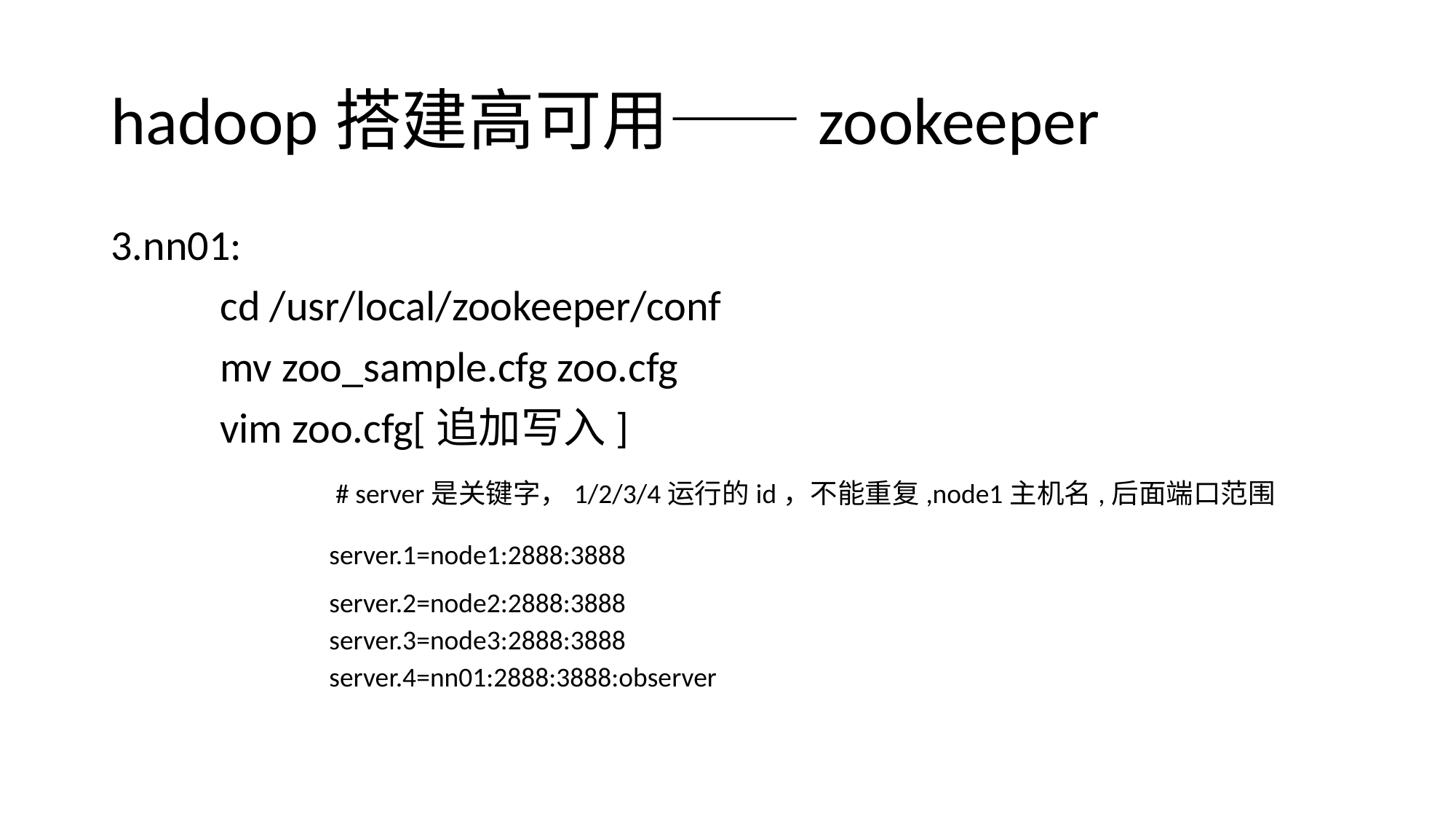

# hadoop搭建高可用——zookeeper
3.nn01:
	cd /usr/local/zookeeper/conf
	mv zoo_sample.cfg zoo.cfg
	vim zoo.cfg[追加写入]
		 # server是关键字，1/2/3/4运行的id，不能重复,node1主机名,后面端口范围
		server.1=node1:2888:3888
		server.2=node2:2888:3888
server.3=node3:2888:3888
server.4=nn01:2888:3888:observer